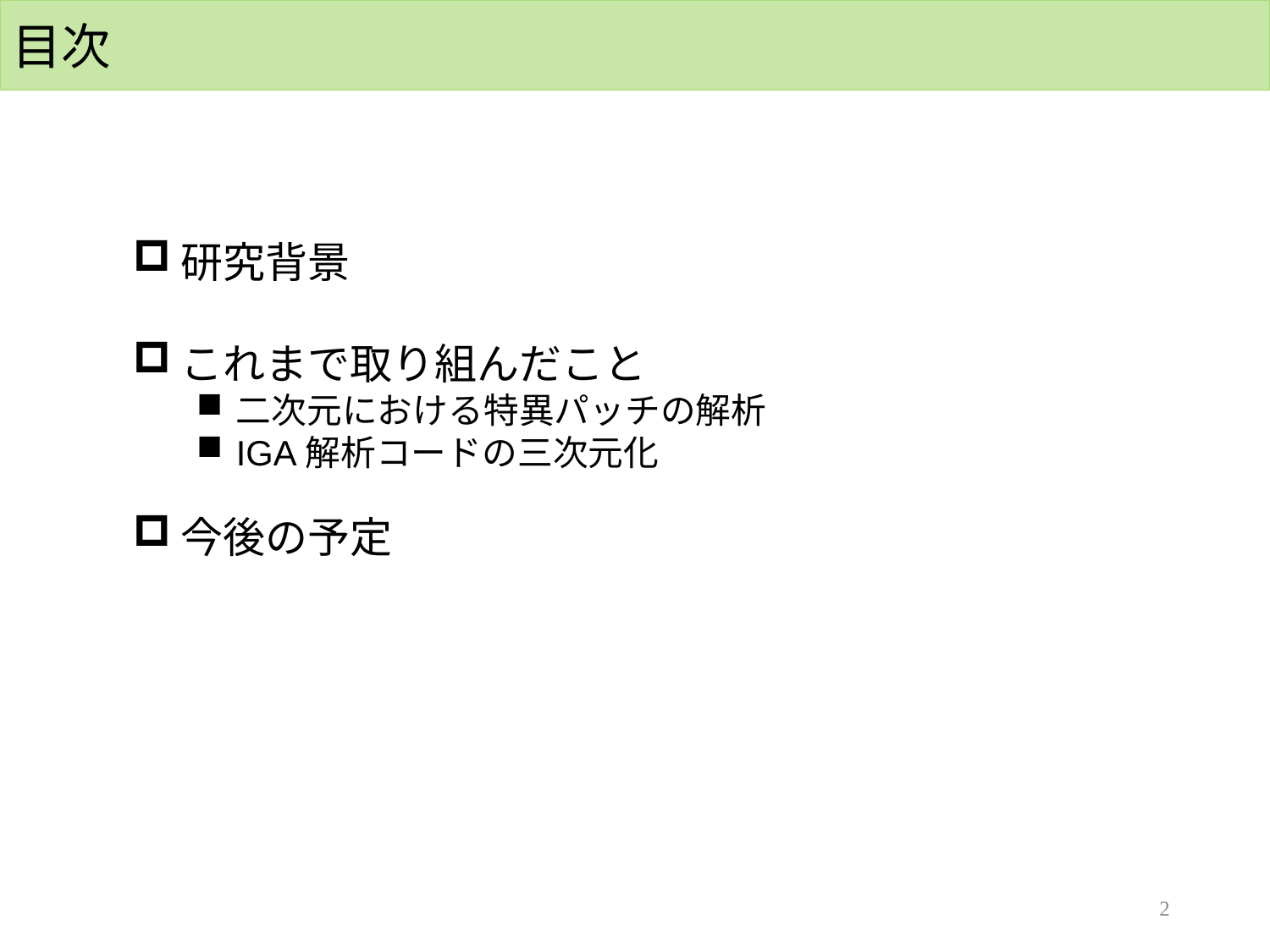

目次
研究背景

これまで取り組んだこと
二次元における特異パッチの解析
IGA解析コードの三次元化

今後の予定
2